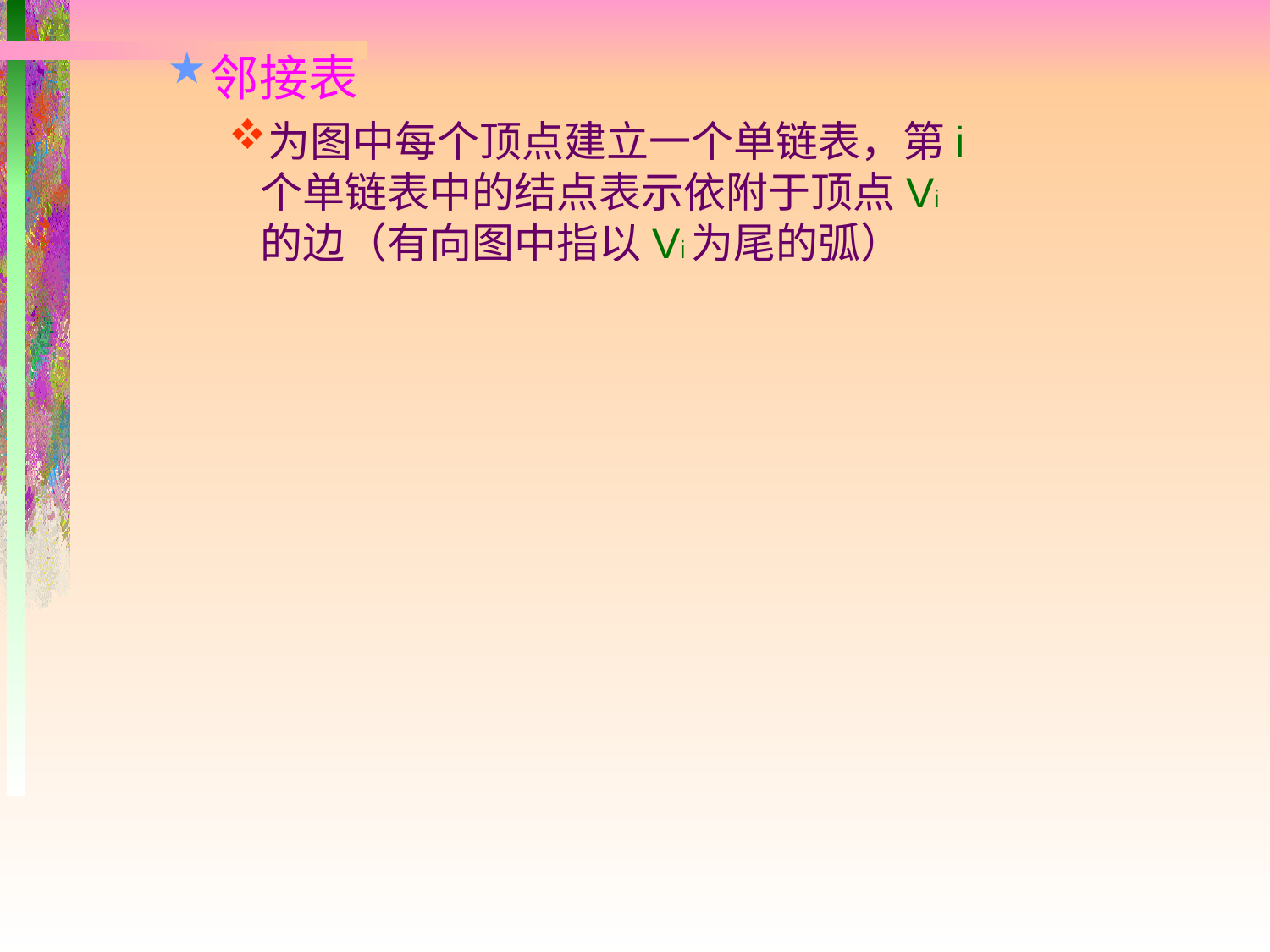

邻接表
为图中每个顶点建立一个单链表，第i个单链表中的结点表示依附于顶点Vi的边（有向图中指以Vi为尾的弧）